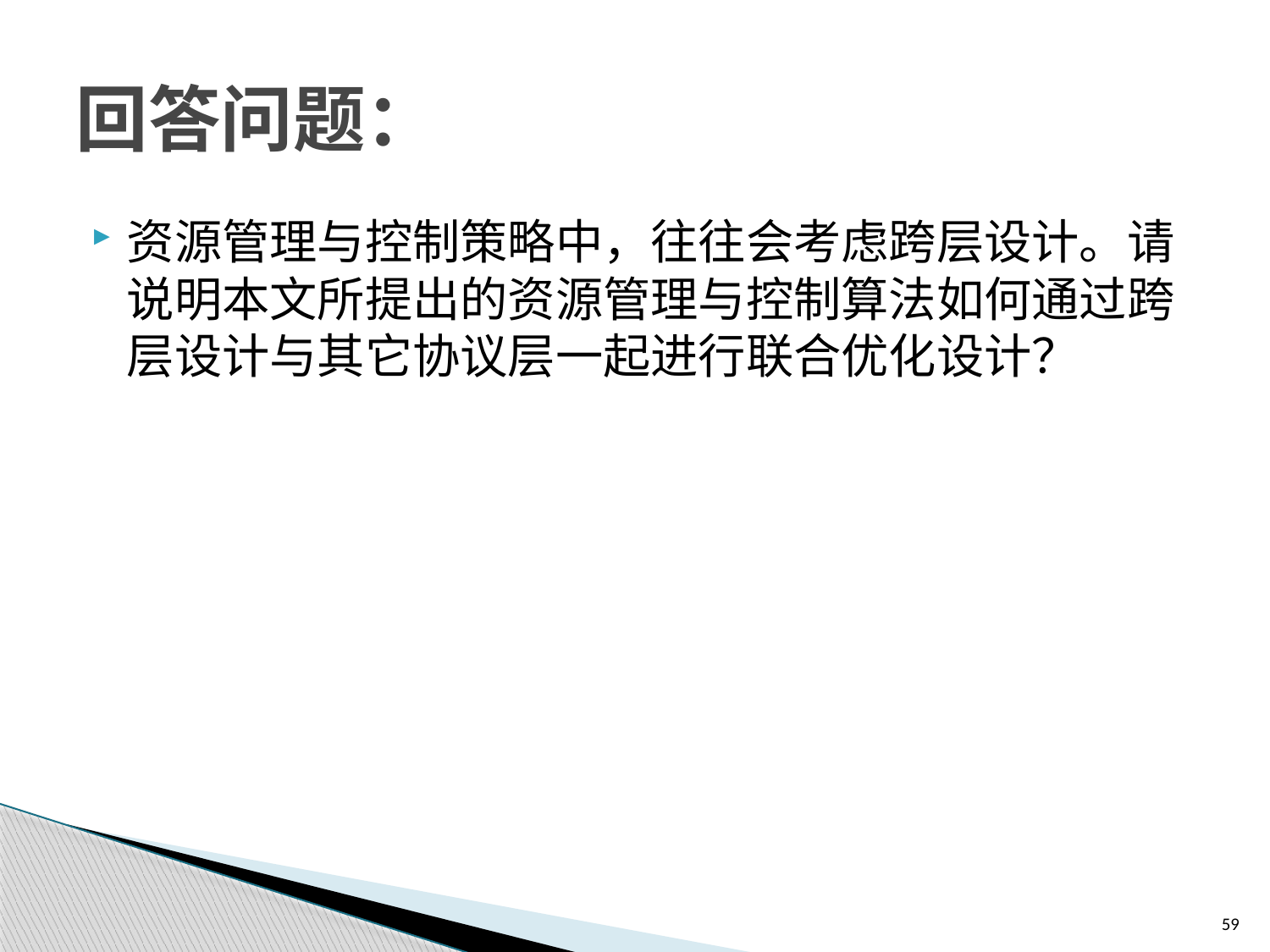

# 回答问题：
资源管理与控制策略中，往往会考虑跨层设计。请说明本文所提出的资源管理与控制算法如何通过跨层设计与其它协议层一起进行联合优化设计？
59